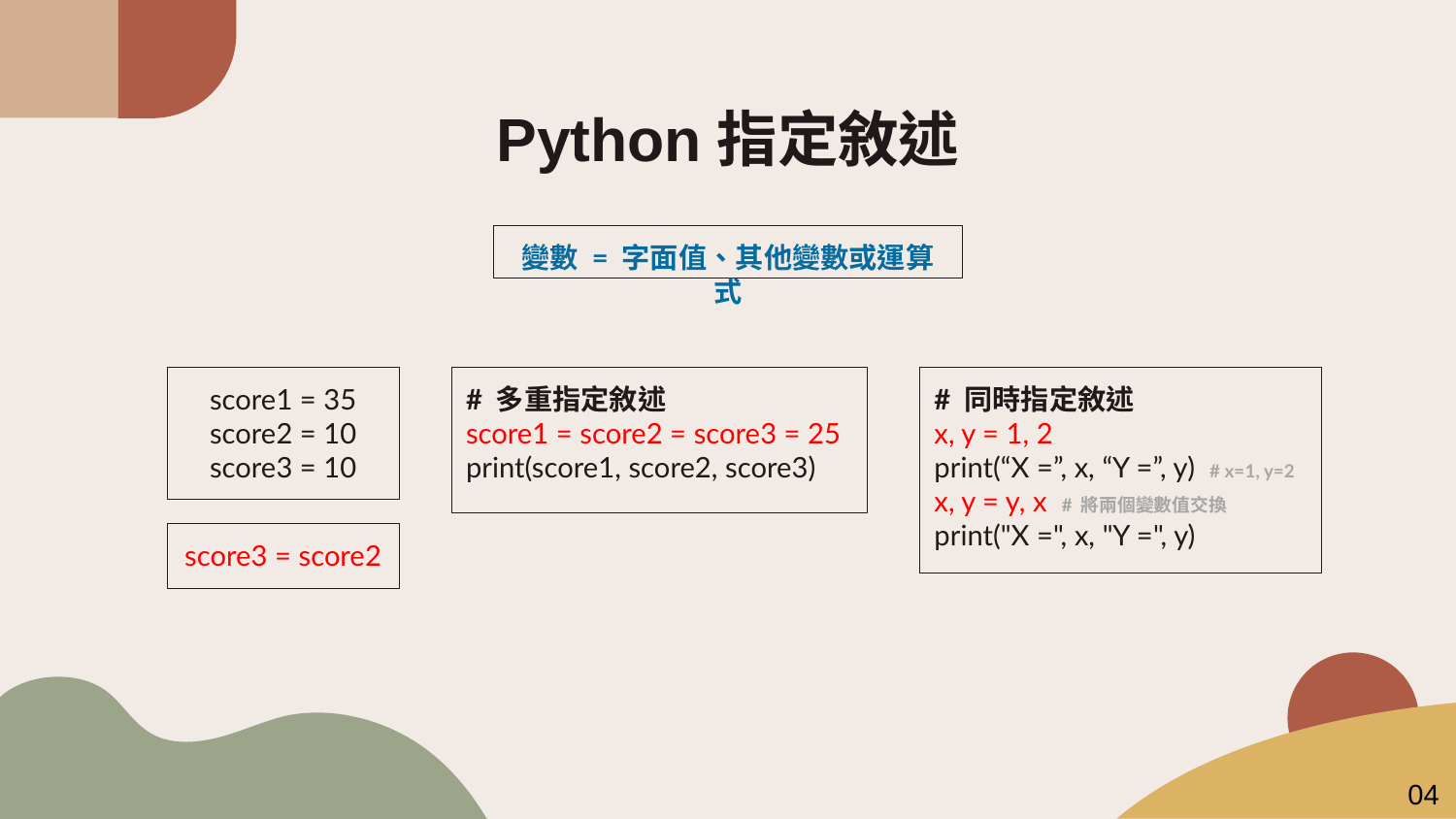

# Python指定敘述
變數 = 字面值、其他變數或運算式
score1 = 35
score2 = 10
score3 = 10
# 多重指定敘述
score1 = score2 = score3 = 25
print(score1, score2, score3)
# 同時指定敘述
x, y = 1, 2
print(“X =”, x, “Y =”, y)  # x=1, y=2
x, y = y, x  # 將兩個變數值交換
print("X =", x, "Y =", y)
score3 = score2
04